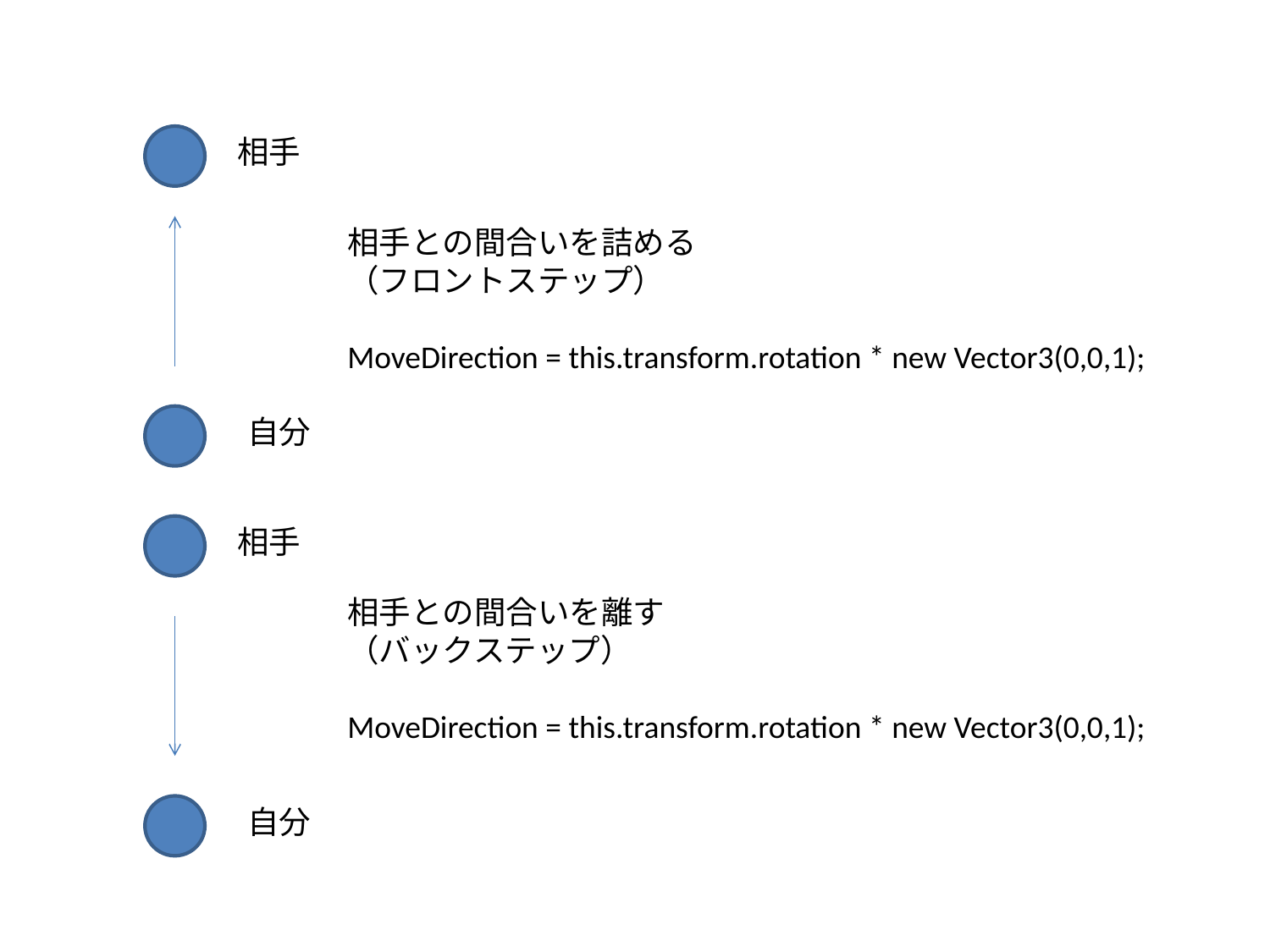

相手
相手との間合いを詰める
（フロントステップ）

MoveDirection = this.transform.rotation * new Vector3(0,0,1);

自分

相手
相手との間合いを離す
（バックステップ）

MoveDirection = this.transform.rotation * new Vector3(0,0,1);

自分